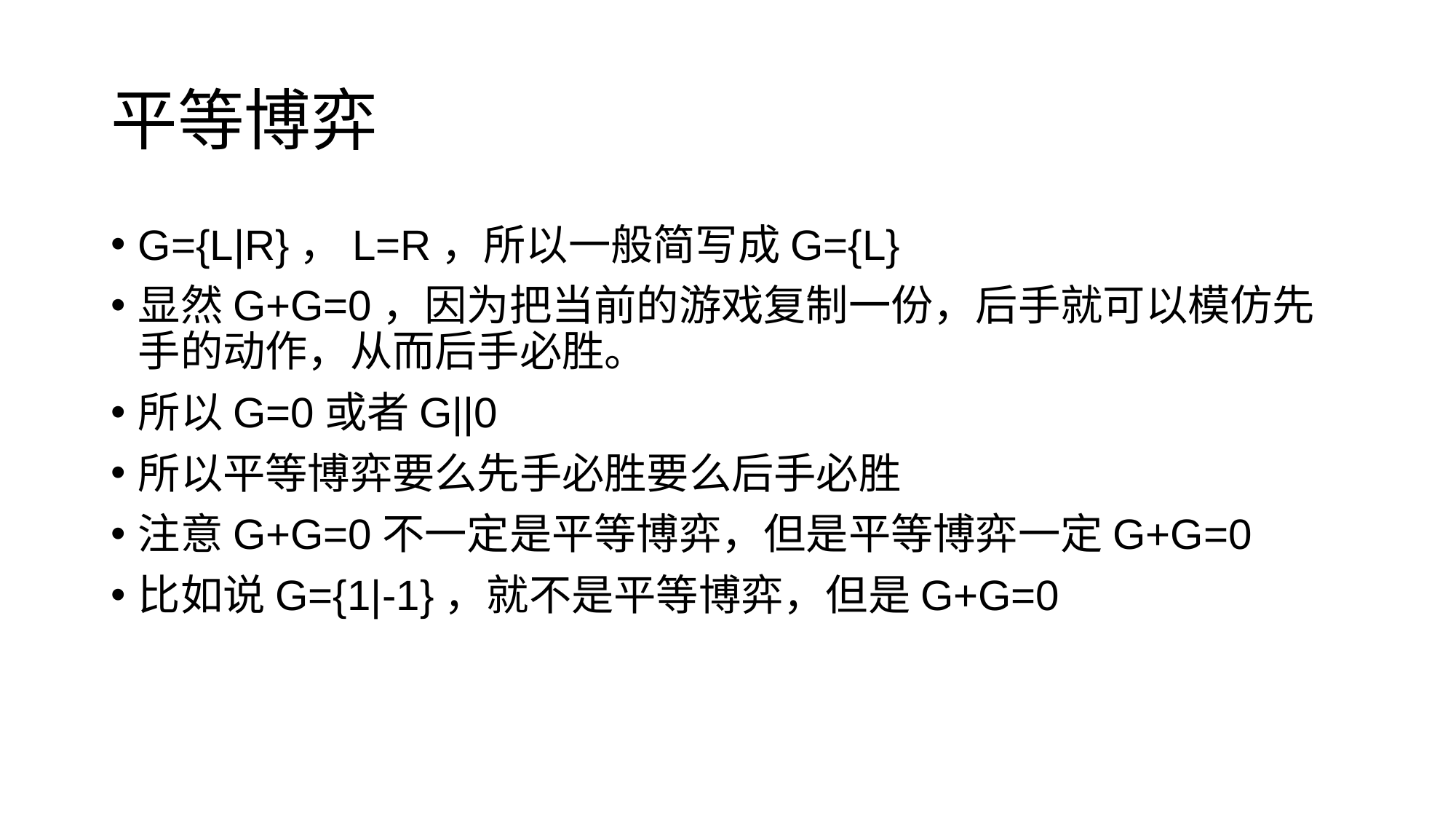

# 平等博弈
G={L|R}，L=R，所以一般简写成G={L}
显然G+G=0，因为把当前的游戏复制一份，后手就可以模仿先手的动作，从而后手必胜。
所以G=0或者G||0
所以平等博弈要么先手必胜要么后手必胜
注意G+G=0不一定是平等博弈，但是平等博弈一定G+G=0
比如说G={1|-1}，就不是平等博弈，但是G+G=0